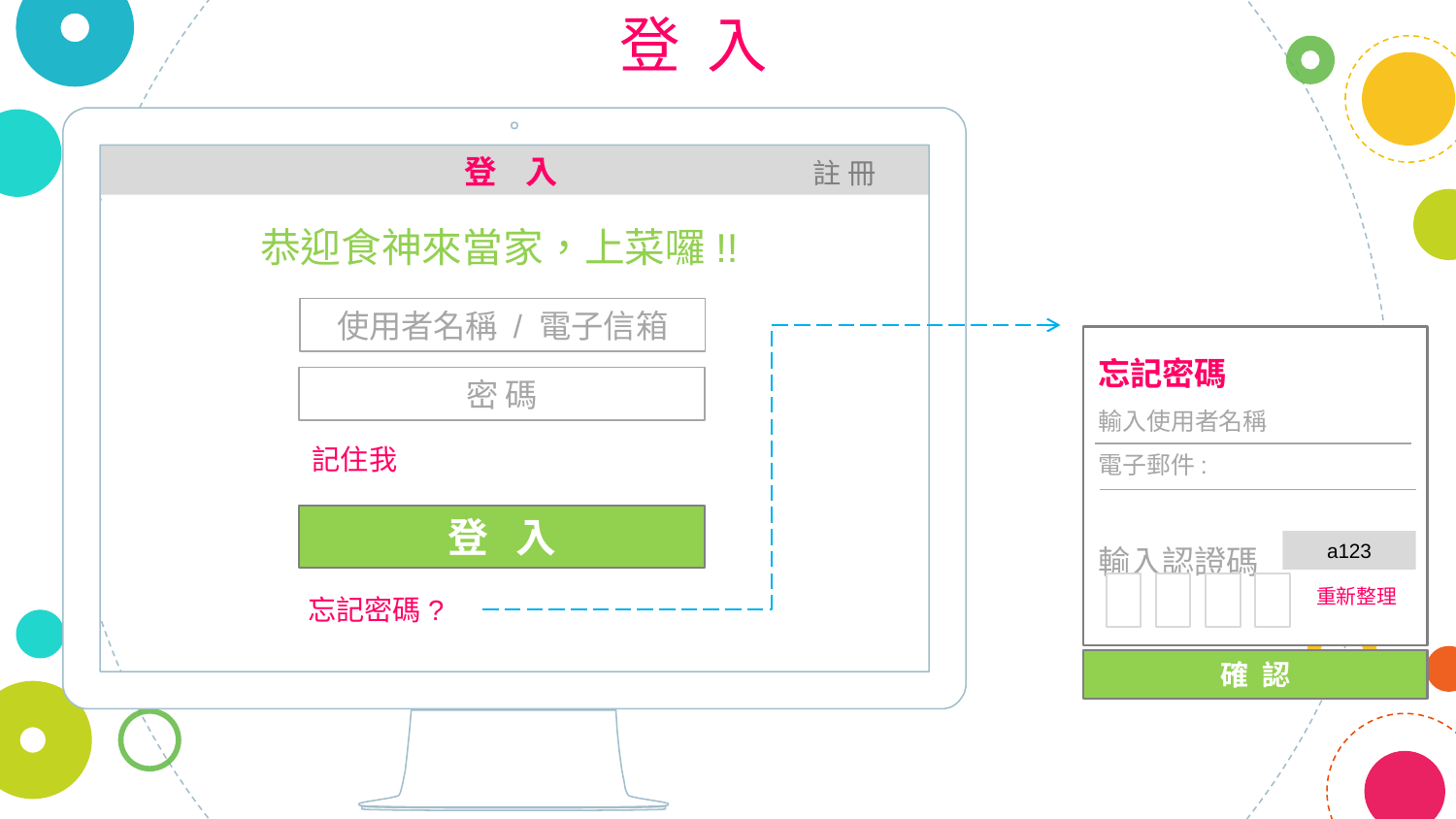

登  入

 登    入                                   註 冊
恭迎食神來當家，上菜囉!!
使用者名稱 / 電子信箱
忘記密碼
輸入使用者名稱
電子郵件:
輸入認證碼

a123

重新整理
確  認
密 碼
記住我
登   入
忘記密碼?